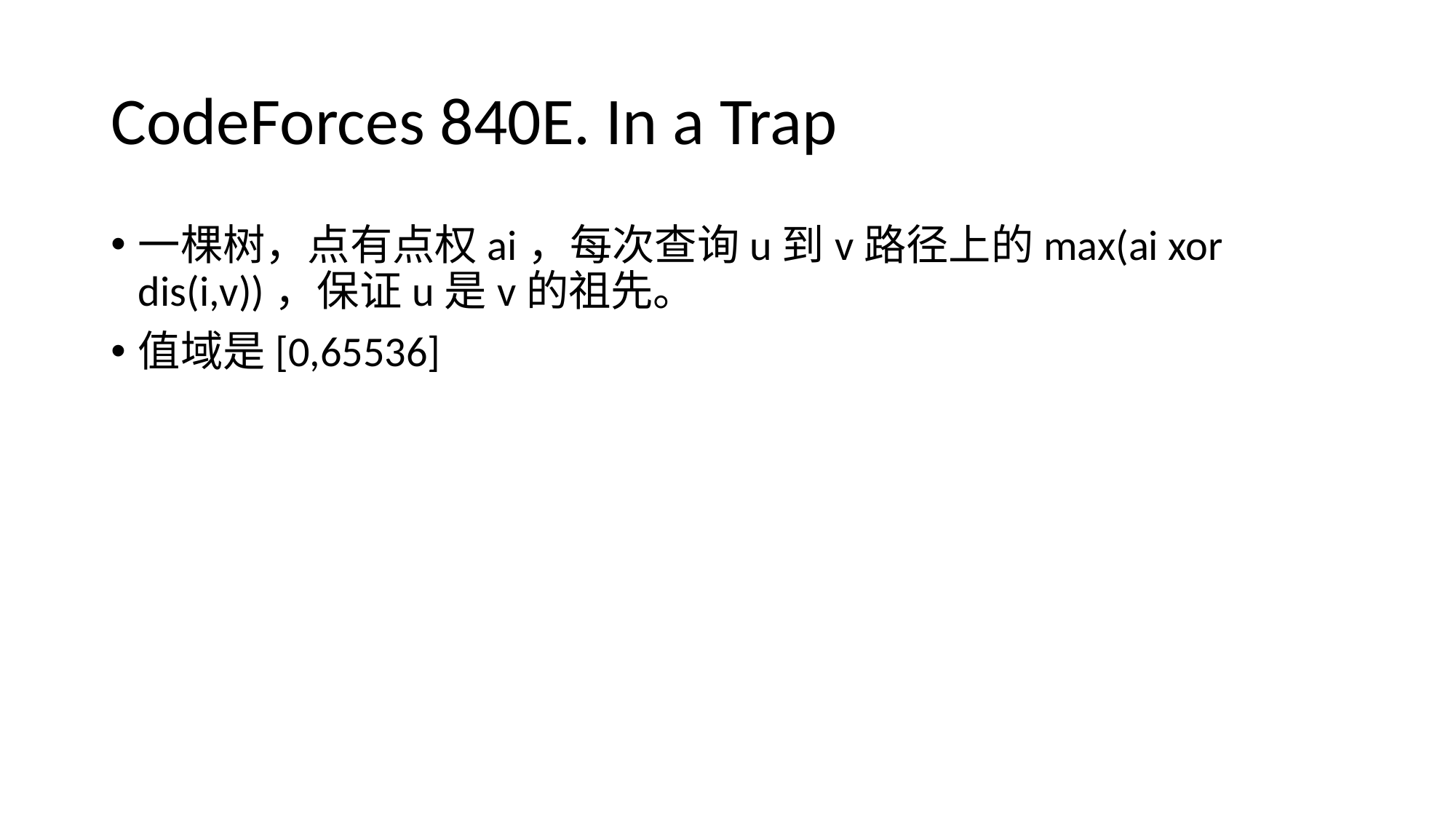

# CodeForces 840E. In a Trap
一棵树，点有点权ai，每次查询u到v路径上的max(ai xor dis(i,v))，保证u是v的祖先。
值域是[0,65536]